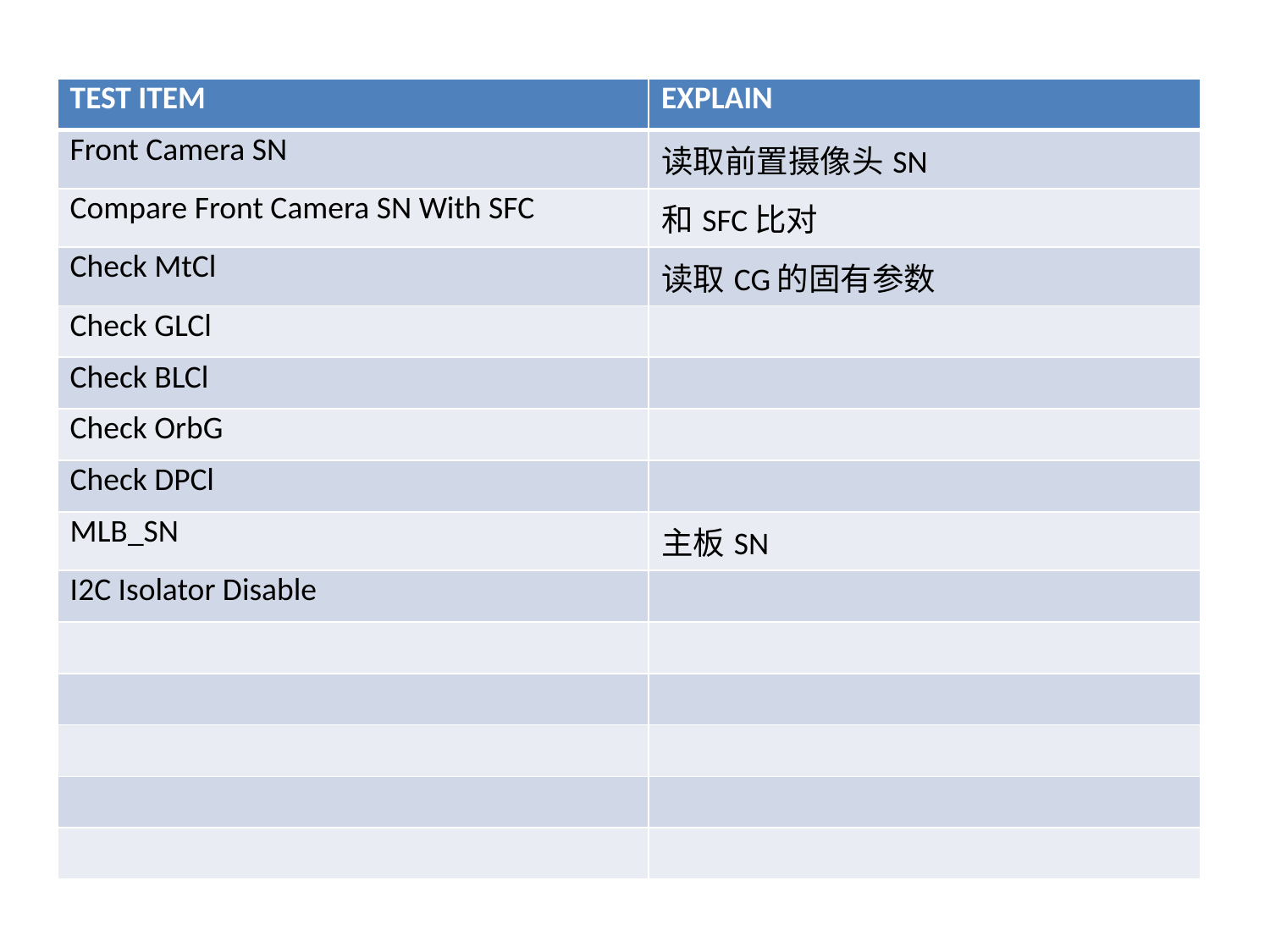

#
| TEST ITEM | EXPLAIN |
| --- | --- |
| Front Camera SN | 读取前置摄像头SN |
| Compare Front Camera SN With SFC | 和SFC比对 |
| Check MtCl | 读取CG的固有参数 |
| Check GLCl |  |
| Check BLCl |  |
| Check OrbG |  |
| Check DPCl |  |
| MLB\_SN | 主板SN |
| I2C Isolator Disable |  |
|  |  |
|  |  |
|  |  |
|  |  |
|  |  |